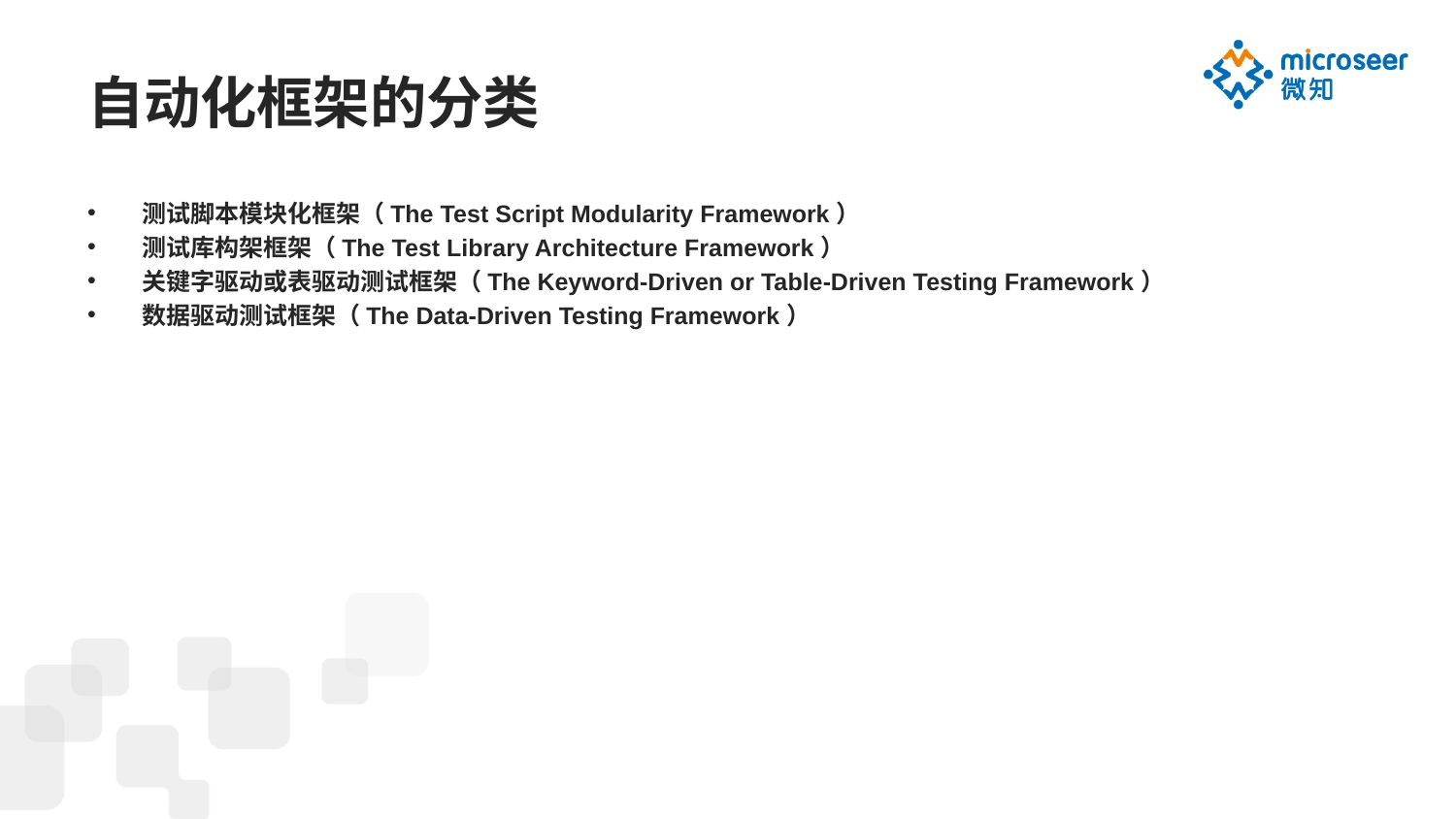

# 自动化框架的分类
测试脚本模块化框架（The Test Script Modularity Framework）
测试库构架框架（The Test Library Architecture Framework）
关键字驱动或表驱动测试框架（The Keyword-Driven or Table-Driven Testing Framework）
数据驱动测试框架（The Data-Driven Testing Framework）